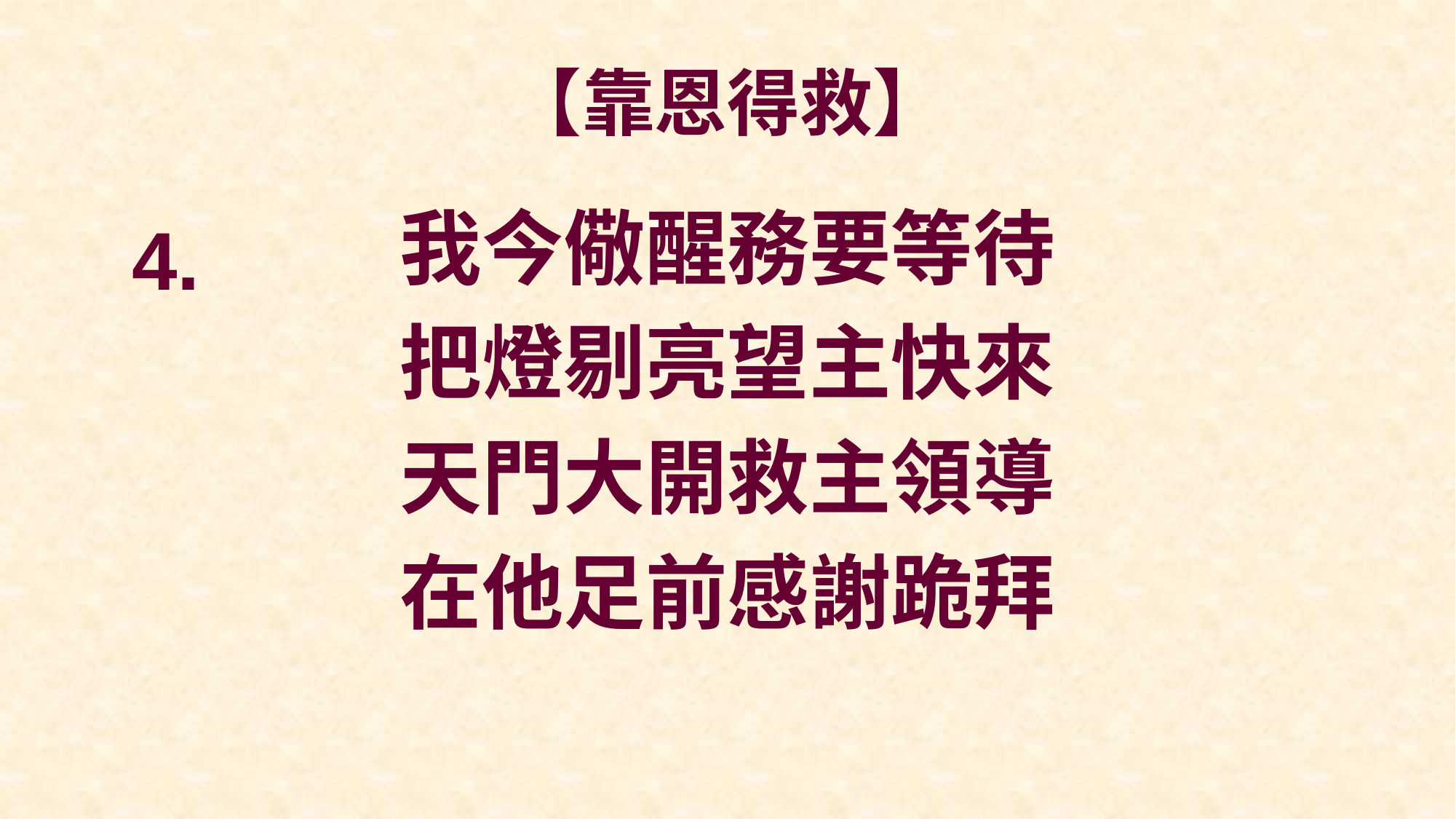

# 【靠恩得救】
我今儆醒務要等待
把燈剔亮望主快來
天門大開救主領導
在他足前感謝跪拜
4.